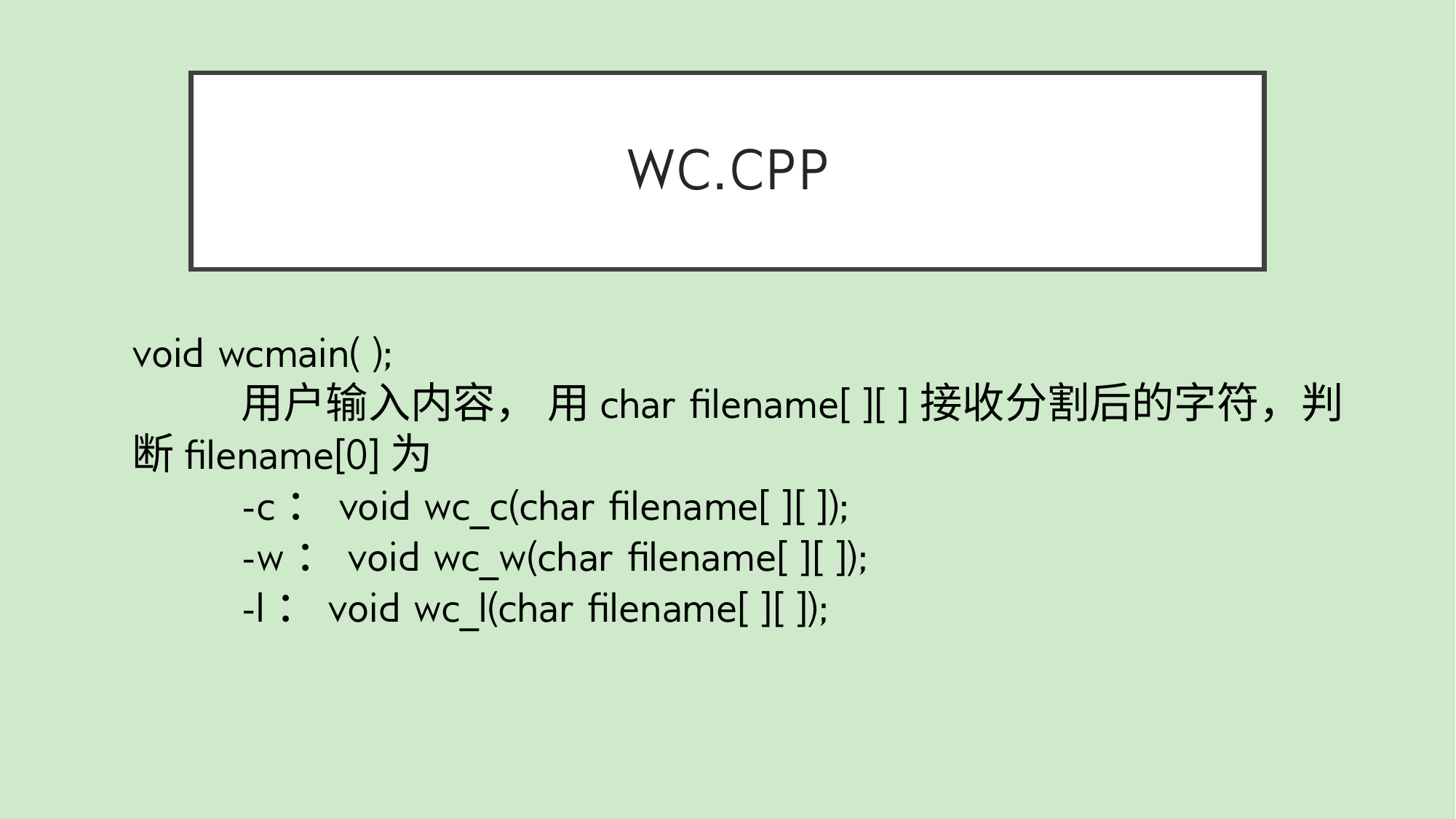

# wc.cpp
void wcmain( );
	用户输入内容， 用char filename[ ][ ]接收分割后的字符，判断filename[0]为
	-c：void wc_c(char filename[ ][ ]);
	-w：void wc_w(char filename[ ][ ]);
	-l：void wc_l(char filename[ ][ ]);